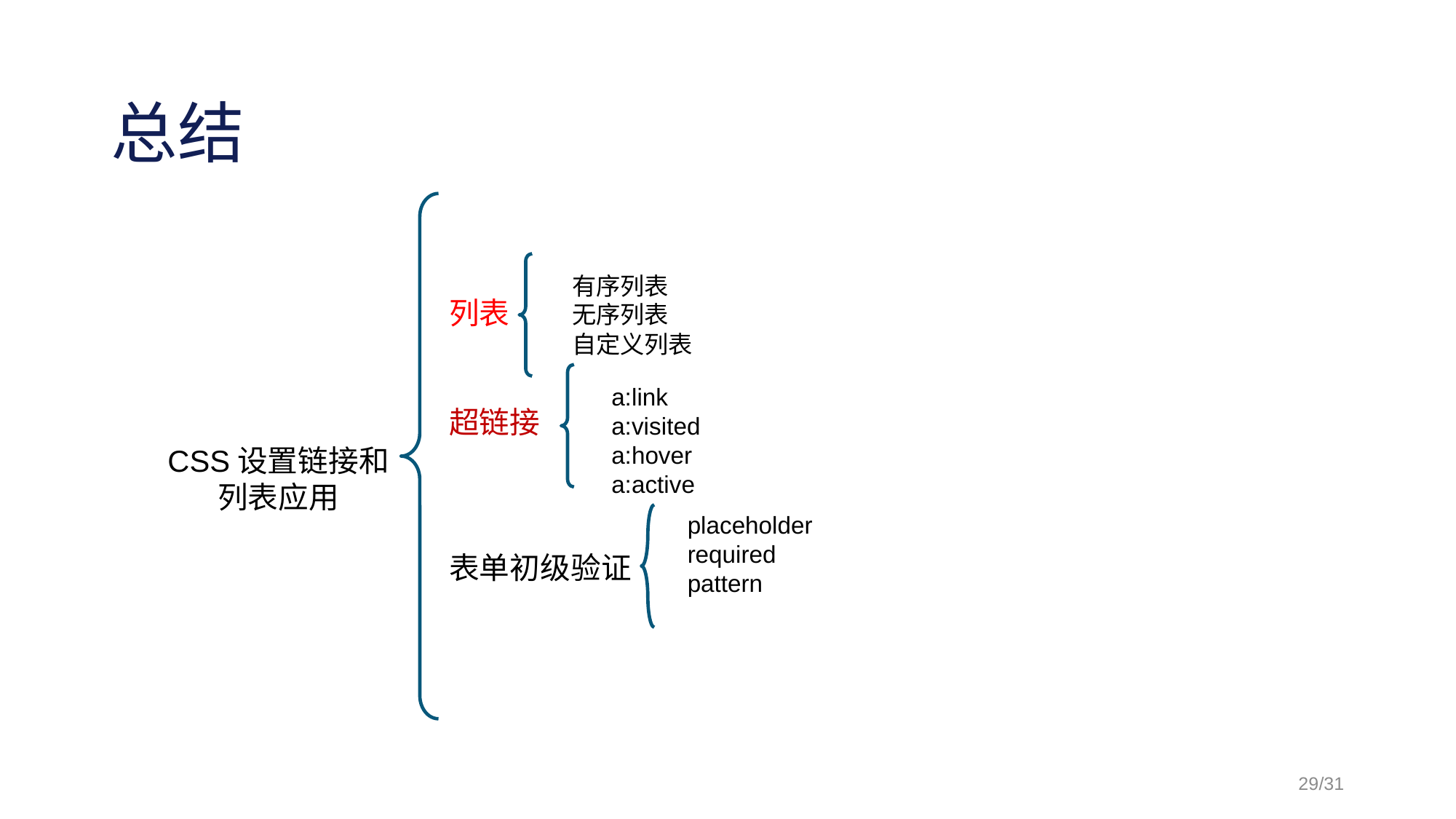

# 总结

列表

超链接

表单初级验证

有序列表
无序列表
自定义列表

a:link
a:visited
a:hover
a:active
CSS设置链接和列表应用

placeholder
required
pattern
29/31